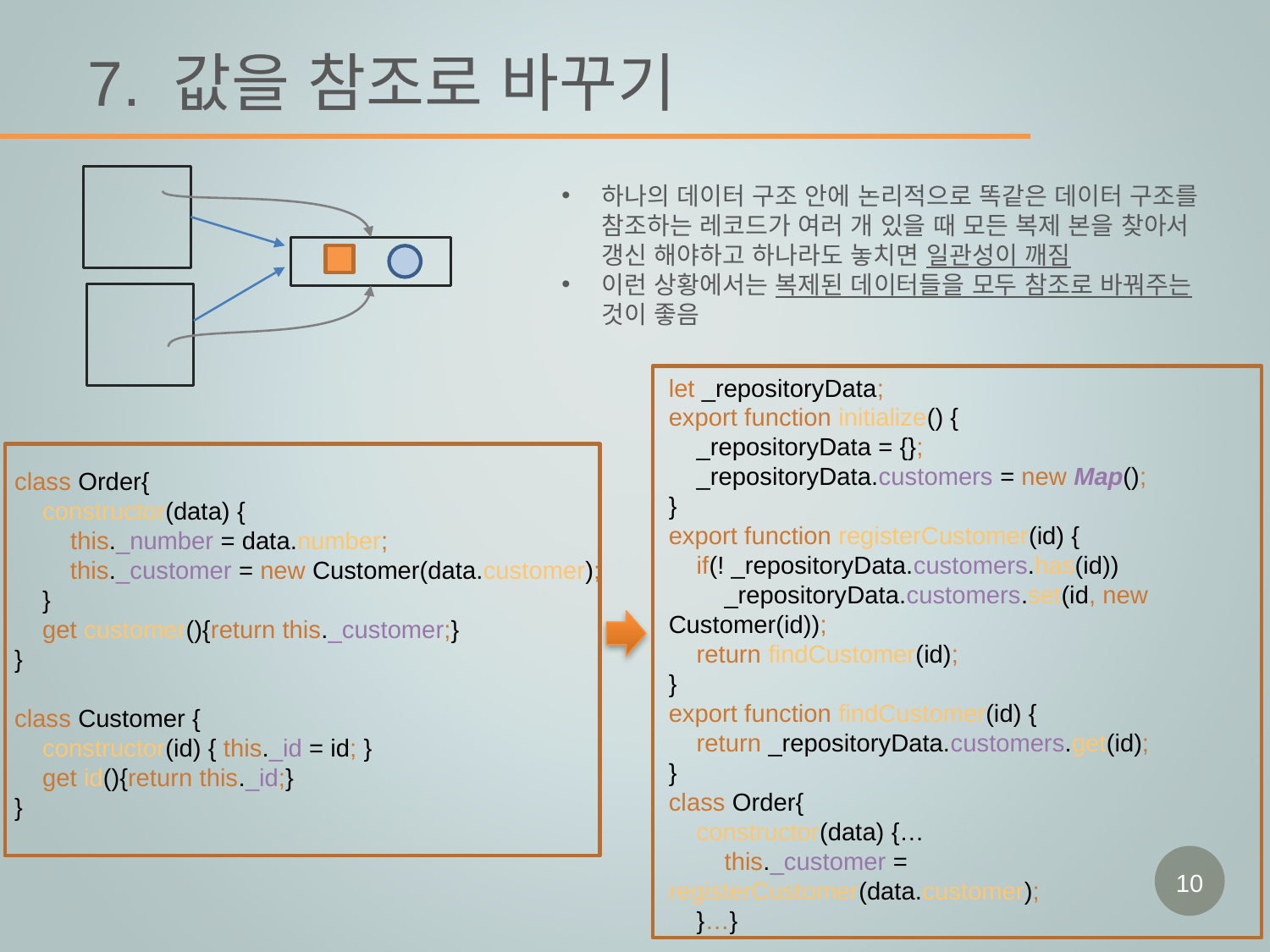

# 7. 값을 참조로 바꾸기
하나의 데이터 구조 안에 논리적으로 똑같은 데이터 구조를 참조하는 레코드가 여러 개 있을 때 모든 복제 본을 찾아서 갱신 해야하고 하나라도 놓치면 일관성이 깨짐
이런 상황에서는 복제된 데이터들을 모두 참조로 바꿔주는 것이 좋음

let _repositoryData;
export function initialize() {
    _repositoryData = {};
    _repositoryData.customers = new Map();
}
export function registerCustomer(id) {
    if(! _repositoryData.customers.has(id))
        _repositoryData.customers.set(id, new Customer(id));
    return findCustomer(id);
}
export function findCustomer(id) {
    return _repositoryData.customers.get(id);
}
class Order{
    constructor(data) {…
        this._customer = registerCustomer(data.customer);
    }…}

class Order{
    constructor(data) {
        this._number = data.number;
        this._customer = new Customer(data.customer);
    }
    get customer(){return this._customer;}
}
class Customer {
    constructor(id) { this._id = id; }
    get id(){return this._id;}
}